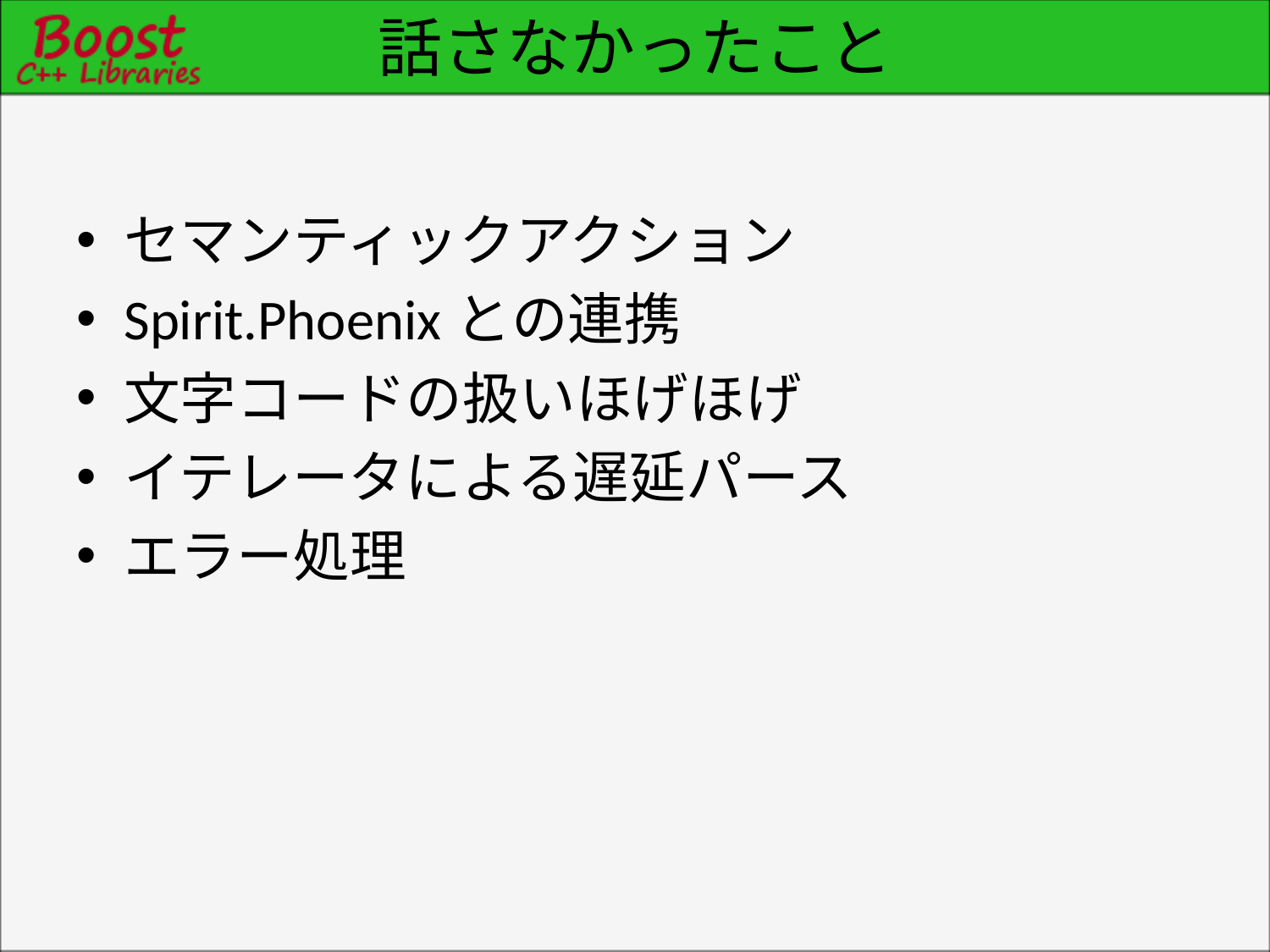

# 話さなかったこと
セマンティックアクション
Spirit.Phoenixとの連携
文字コードの扱いほげほげ
イテレータによる遅延パース
エラー処理